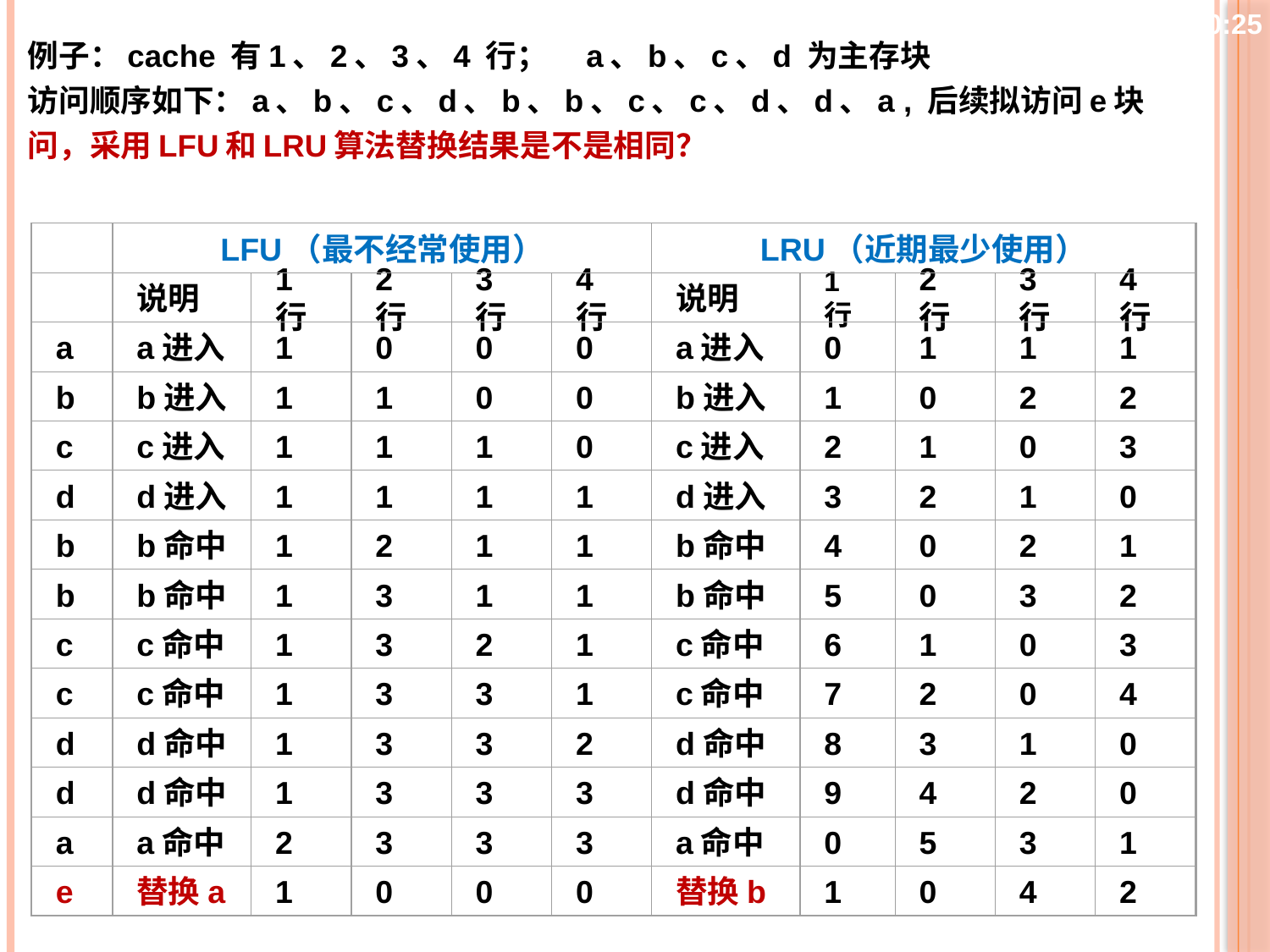

10:25
例子：cache 有1、2、3、4 行； 	a、b、c、d 为主存块
访问顺序如下：a、b、c、d、b、b、c、c、d、d、a , 后续拟访问e块
问，采用LFU和LRU算法替换结果是不是相同？

LFU（最不经常使用）

LRU（近期最少使用）

说明

1行

2行

3行

4行

说明

1行

2行

3行

4行

a

a进入

1

0

0

0

a进入

0

1

1

1

b

b进入

1

1

0

0

b进入

1

0

2

2

c

c进入

1

1

1

0

c进入

2

1

0

3

d

d进入

1

1

1

1

d进入

3

2

1

0

b

b命中

1

2

1

1

b命中

4

0

2

1

b

b命中

1

3

1

1

b命中

5

0

3

2

c

c命中

1

3

2

1

c命中

6

1

0

3

c

c命中

1

3

3

1

c命中

7

2

0

4

d

d命中

1

3

3

2

d命中

8

3

1

0

d

d命中

1

3

3

3

d命中

9

4

2

0

a

a命中

2

3

3

3

a命中

0

5

3

1

e

替换a

1

0

0

0

替换b

1

0

4

2